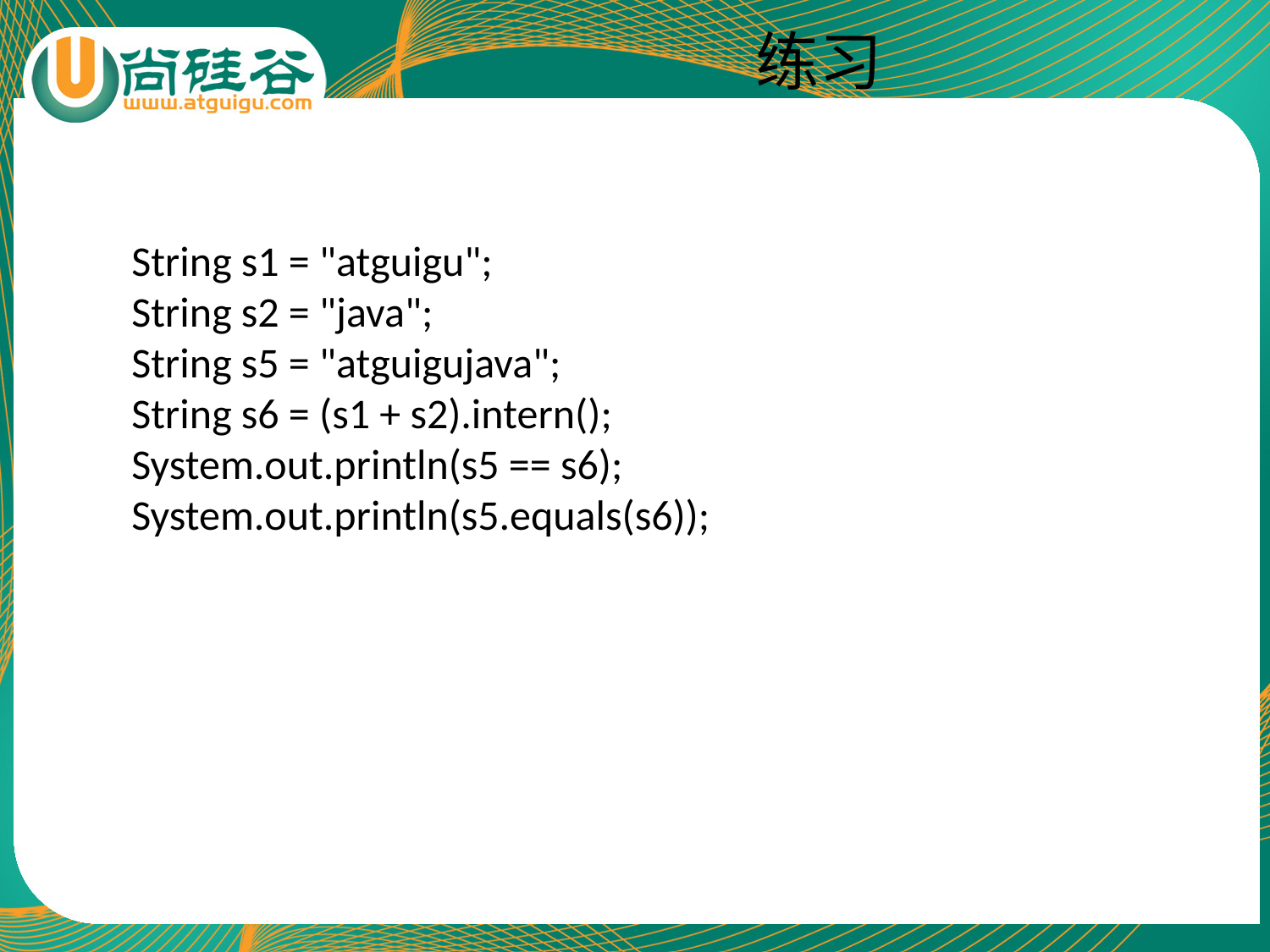

# 练习
String s1 = "atguigu";
String s2 = "java";
String s5 = "atguigujava";
String s6 = (s1 + s2).intern();
System.out.println(s5 == s6);
System.out.println(s5.equals(s6));